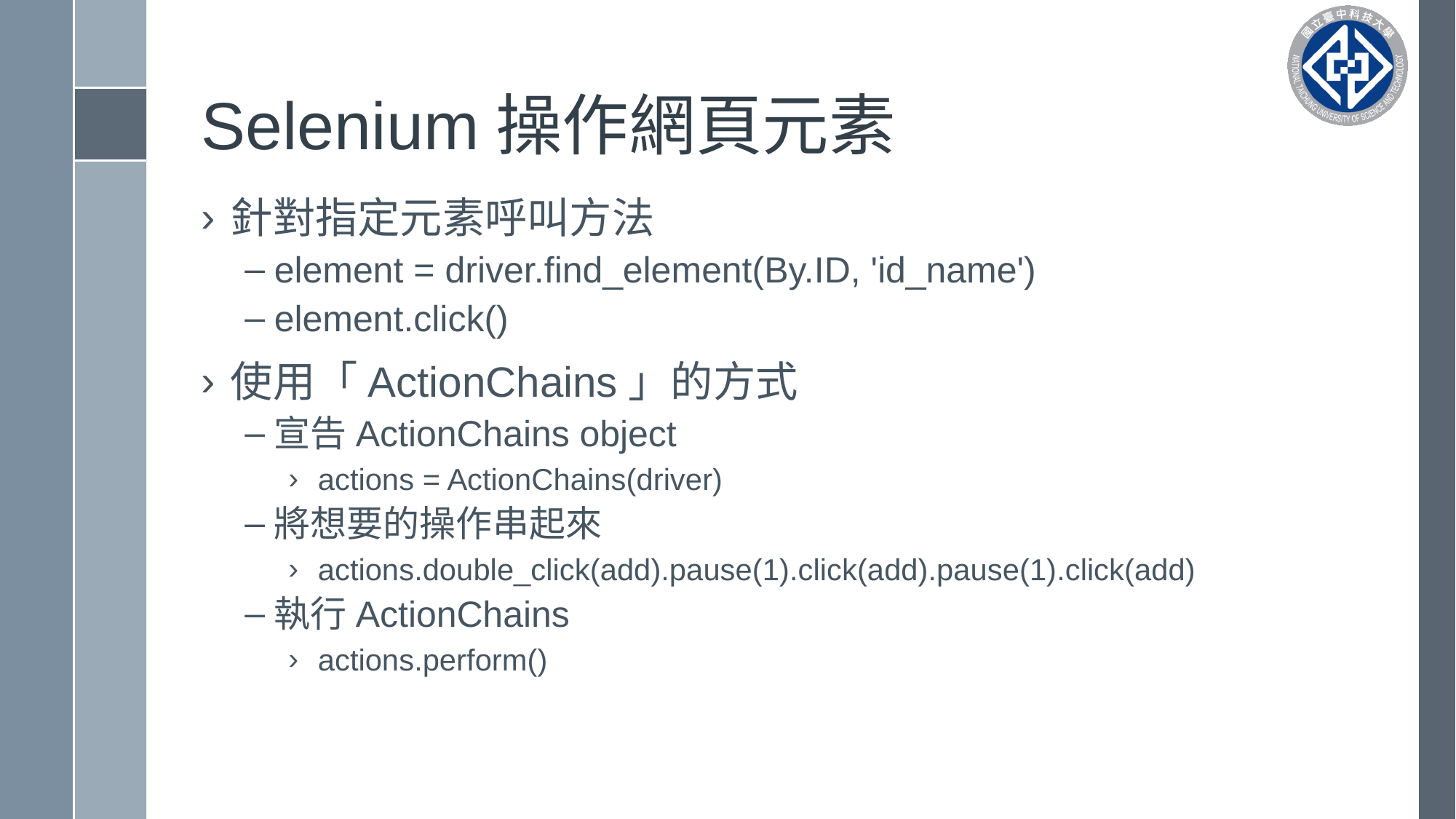

# Selenium操作網頁元素
針對指定元素呼叫方法
element = driver.find_element(By.ID, 'id_name')
element.click()
使用「ActionChains」的方式
宣告ActionChains object
actions = ActionChains(driver)
將想要的操作串起來
actions.double_click(add).pause(1).click(add).pause(1).click(add)
執行ActionChains
actions.perform()